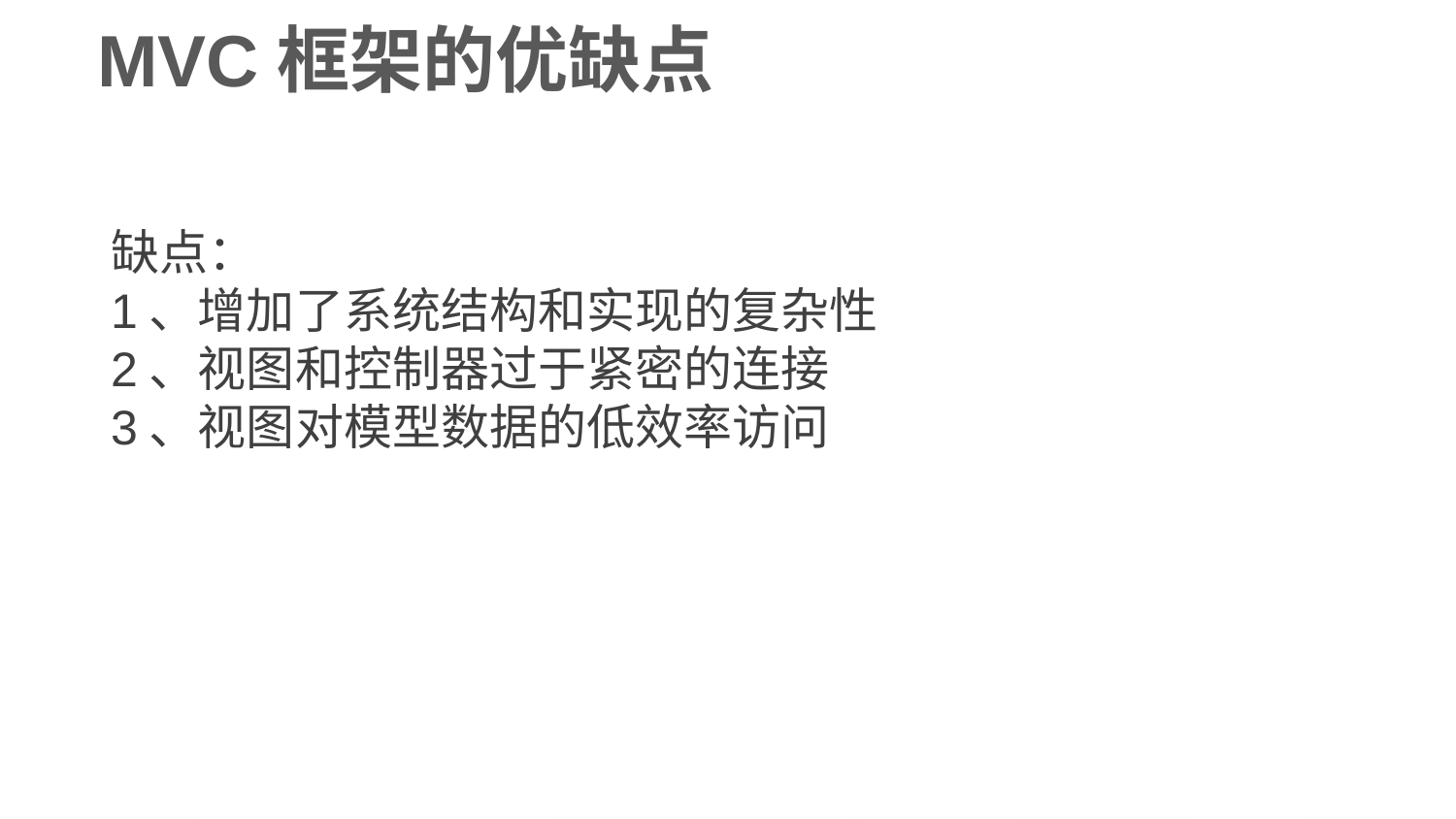

MVC框架的优缺点
缺点：
1、增加了系统结构和实现的复杂性
2、视图和控制器过于紧密的连接
3、视图对模型数据的低效率访问